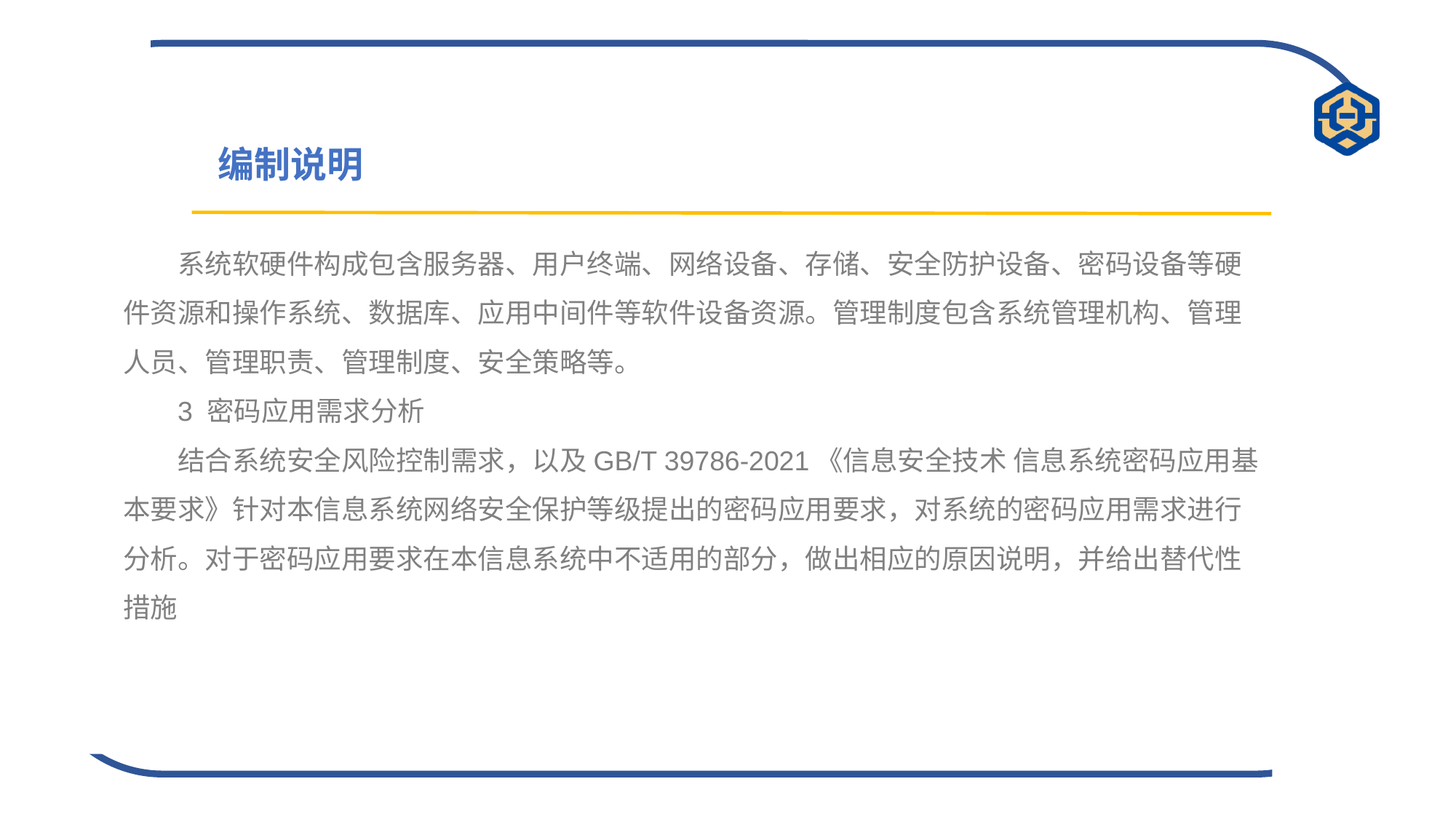

编制说明
系统软硬件构成包含服务器、用户终端、网络设备、存储、安全防护设备、密码设备等硬件资源和操作系统、数据库、应用中间件等软件设备资源。管理制度包含系统管理机构、管理人员、管理职责、管理制度、安全策略等。
3 密码应用需求分析
结合系统安全风险控制需求，以及GB/T 39786-2021《信息安全技术 信息系统密码应用基本要求》针对本信息系统网络安全保护等级提出的密码应用要求，对系统的密码应用需求进行分析。对于密码应用要求在本信息系统中不适用的部分，做出相应的原因说明，并给出替代性措施